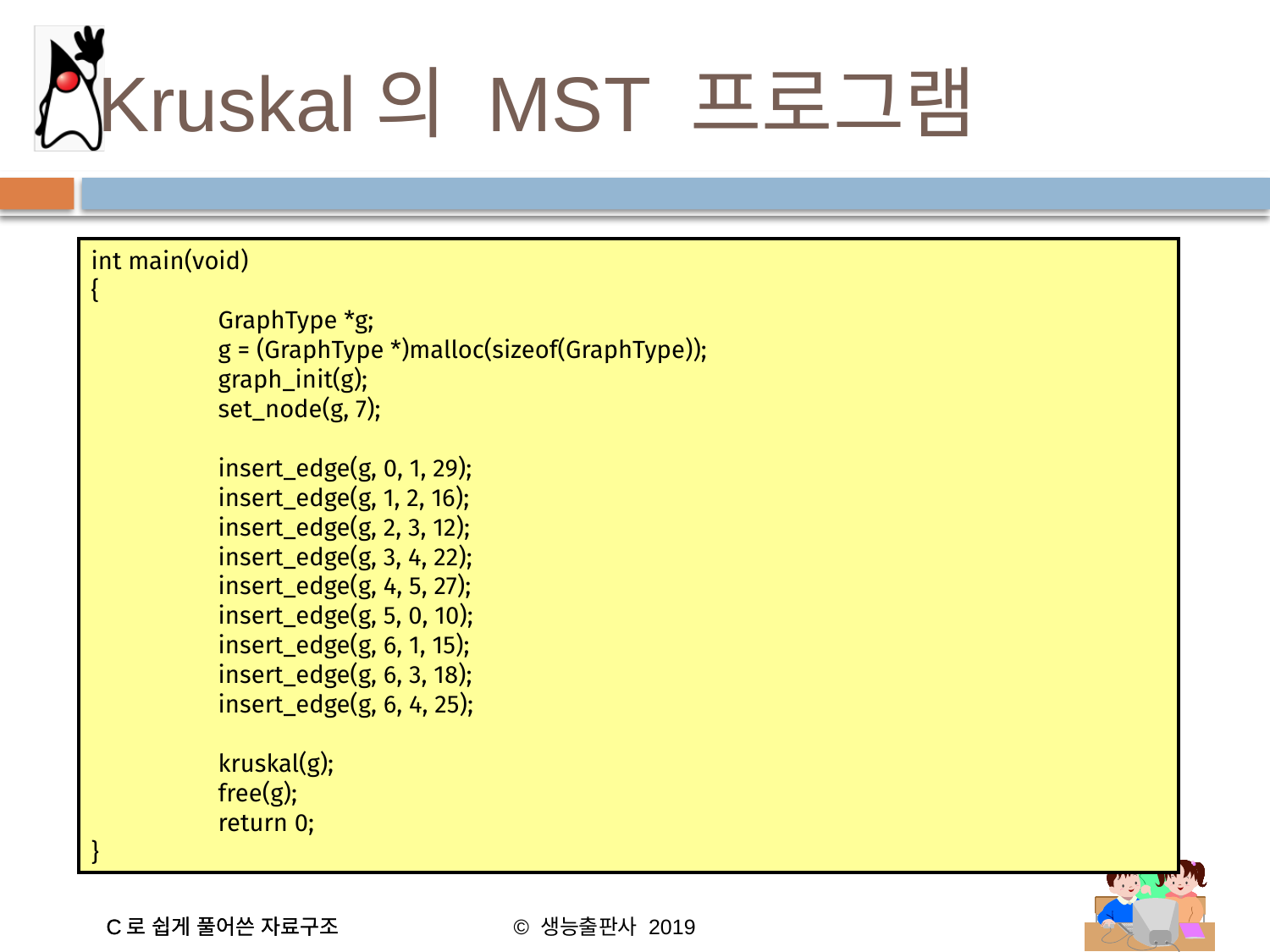

# Kruskal의 MST 프로그램
int main(void)
{
	GraphType *g;
	g = (GraphType *)malloc(sizeof(GraphType));
	graph_init(g);
	set_node(g, 7);

	insert_edge(g, 0, 1, 29);
	insert_edge(g, 1, 2, 16);
	insert_edge(g, 2, 3, 12);
	insert_edge(g, 3, 4, 22);
	insert_edge(g, 4, 5, 27);
	insert_edge(g, 5, 0, 10);
	insert_edge(g, 6, 1, 15);
	insert_edge(g, 6, 3, 18);
	insert_edge(g, 6, 4, 25);

	kruskal(g);
	free(g);
	return 0;
}